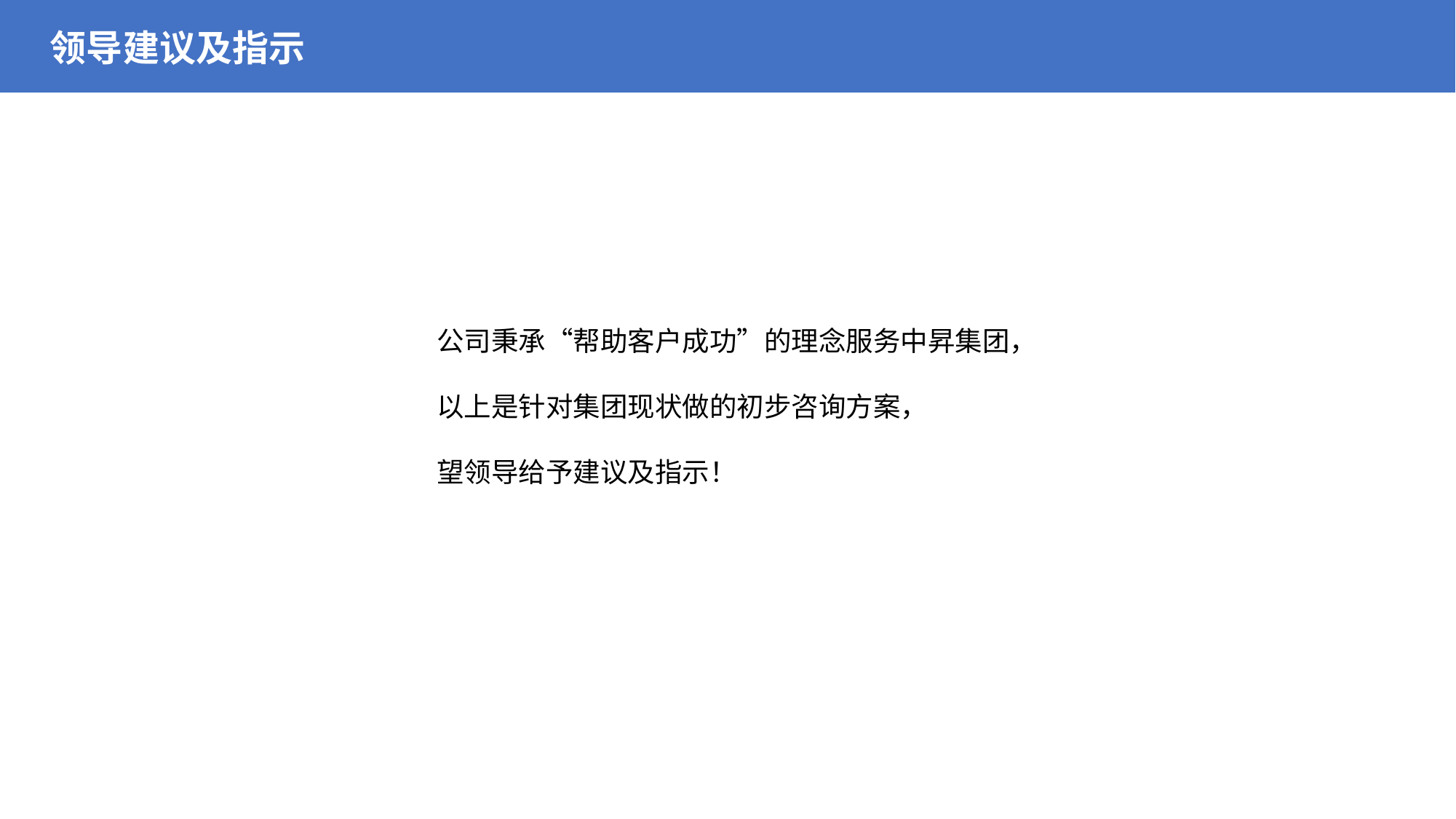

领导建议及指示
公司秉承“帮助客户成功”的理念服务中昇集团，
以上是针对集团现状做的初步咨询方案，
望领导给予建议及指示！